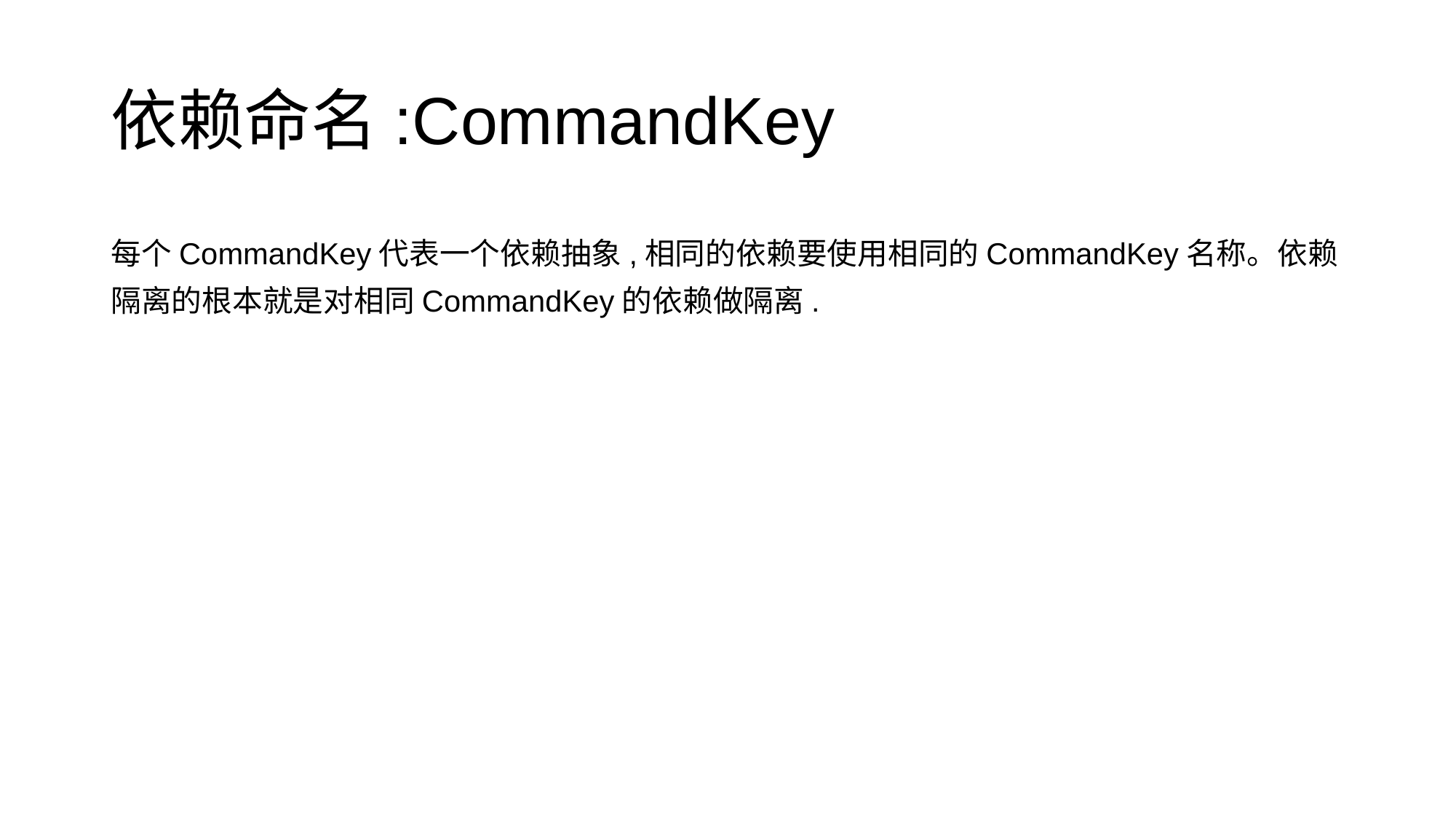

# 依赖命名:CommandKey
每个CommandKey代表一个依赖抽象,相同的依赖要使用相同的CommandKey名称。依赖隔离的根本就是对相同CommandKey的依赖做隔离.